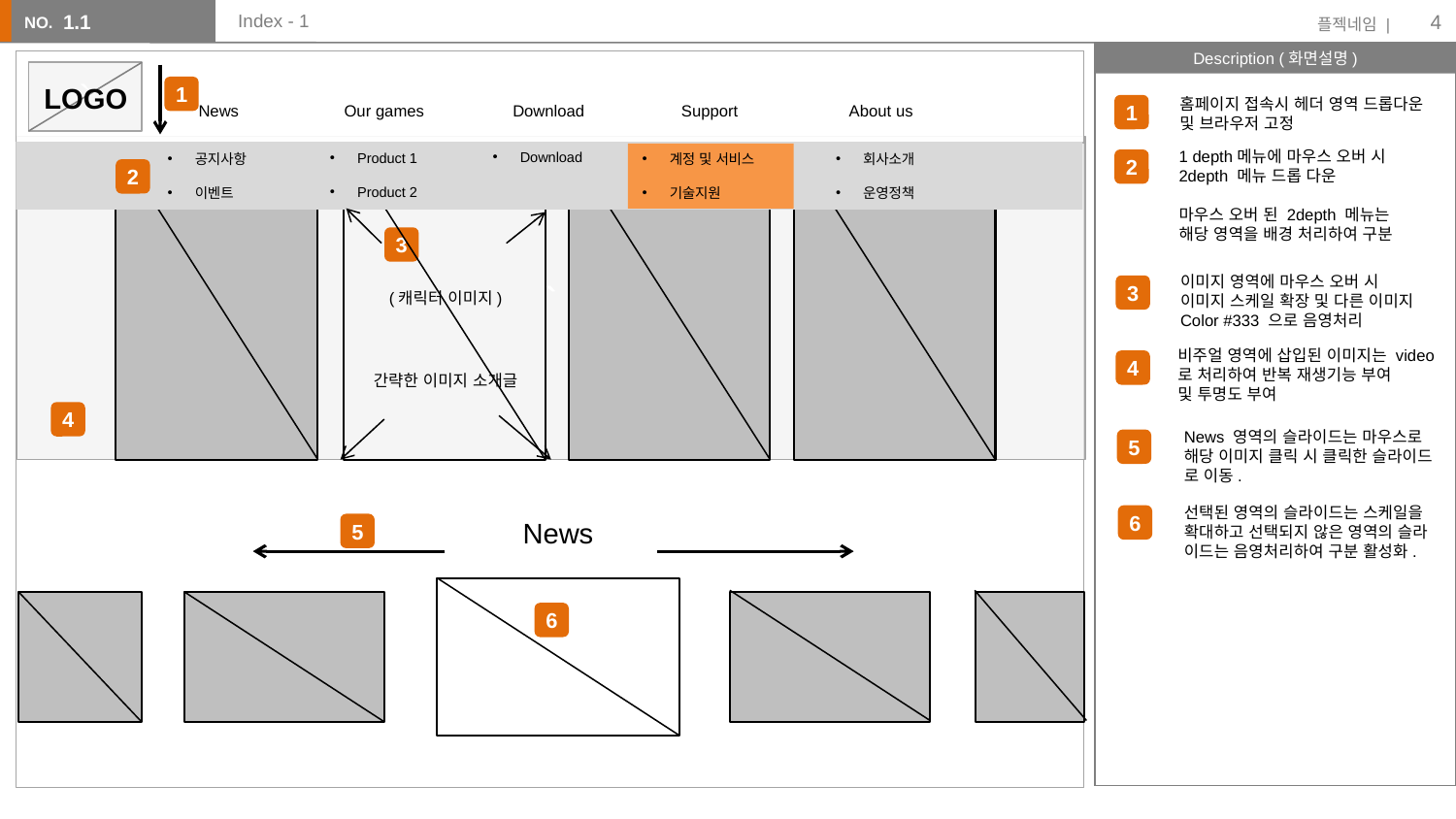

4
1.1
# Index - 1

`
`
LOGO
1
홈페이지 접속시 헤더 영역 드롭다운
및 브라우저 고정
News 	Our games 	     Download 	          Support 	               About us
1
`
1 depth메뉴에 마우스 오버 시
2depth 메뉴 드롭 다운

마우스 오버 된 2depth 메뉴는
해당 영역을 배경 처리하여 구분
Download

Product 1

Product 2

공지사항

이벤트
계정 및 서비스

기술지원
회사소개

운영정책
2
2
3
이미지 영역에 마우스 오버 시
이미지 스케일 확장 및 다른 이미지
Color #333 으로 음영처리
3
(캐릭터 이미지)
비주얼 영역에 삽입된 이미지는 video
로 처리하여 반복 재생기능 부여
및 투명도 부여
4
간략한 이미지 소개글
4
News 영역의 슬라이드는 마우스로
해당 이미지 클릭 시 클릭한 슬라이드
로 이동.
5
선택된 영역의 슬라이드는 스케일을
확대하고 선택되지 않은 영역의 슬라
이드는 음영처리하여 구분 활성화.
6
5
News

6
공지사항